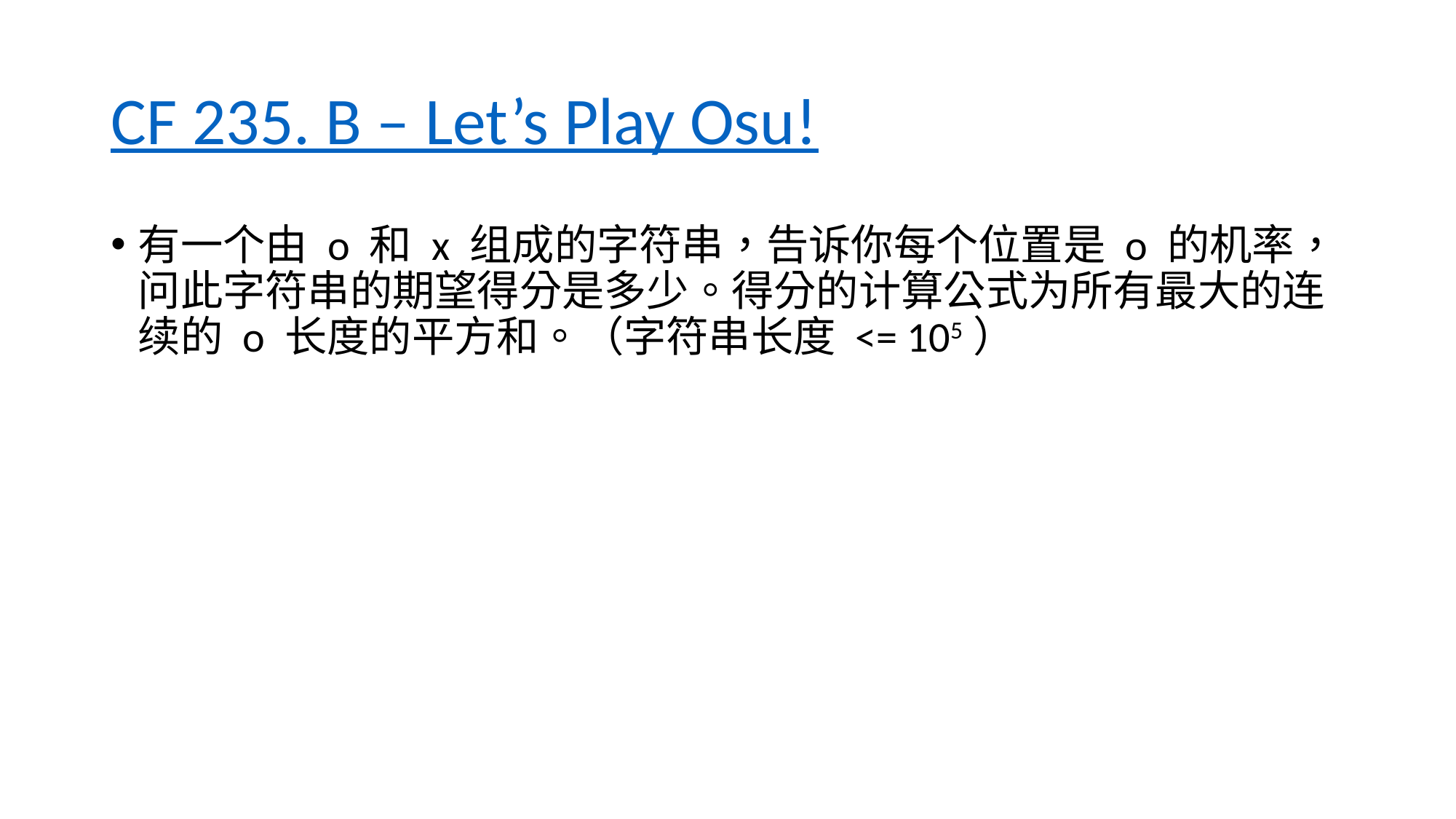

# CF 235. B – Let’s Play Osu!
有一个由 o 和 x 组成的字符串，告诉你每个位置是 o 的机率，问此字符串的期望得分是多少。得分的计算公式为所有最大的连续的 o 长度的平方和。（字符串长度 <= 105）